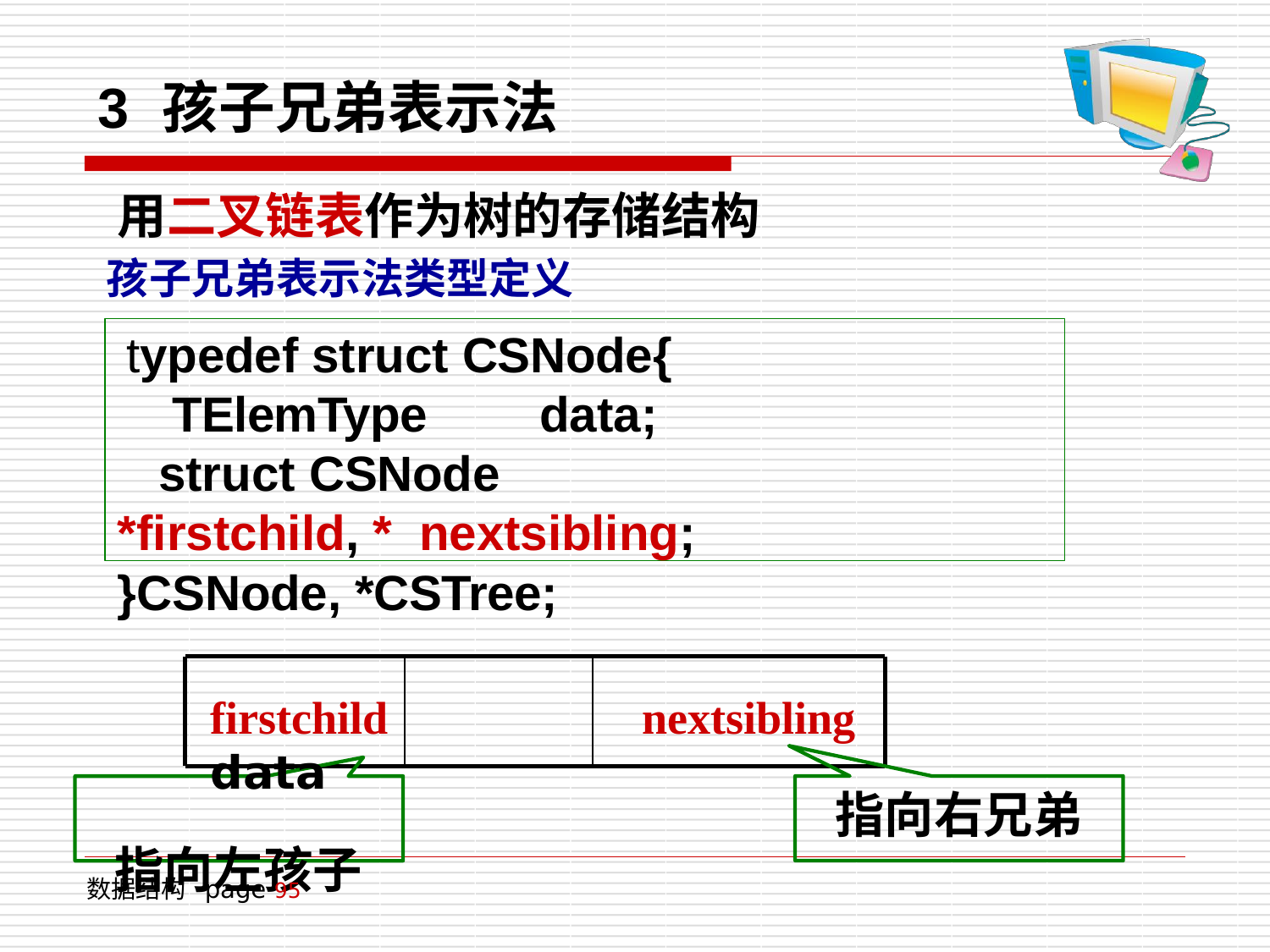

# 3	孩子兄弟表示法

用二叉链表作为树的存储结构
孩子兄弟表示法类型定义
typedef struct CSNode{  TElemType	data;
struct CSNode	*firstchild, *  nextsibling;
}CSNode, *CSTree;

firstchild	data
指向左孩子
nextsibling

指向右兄弟

数据结构 page 95